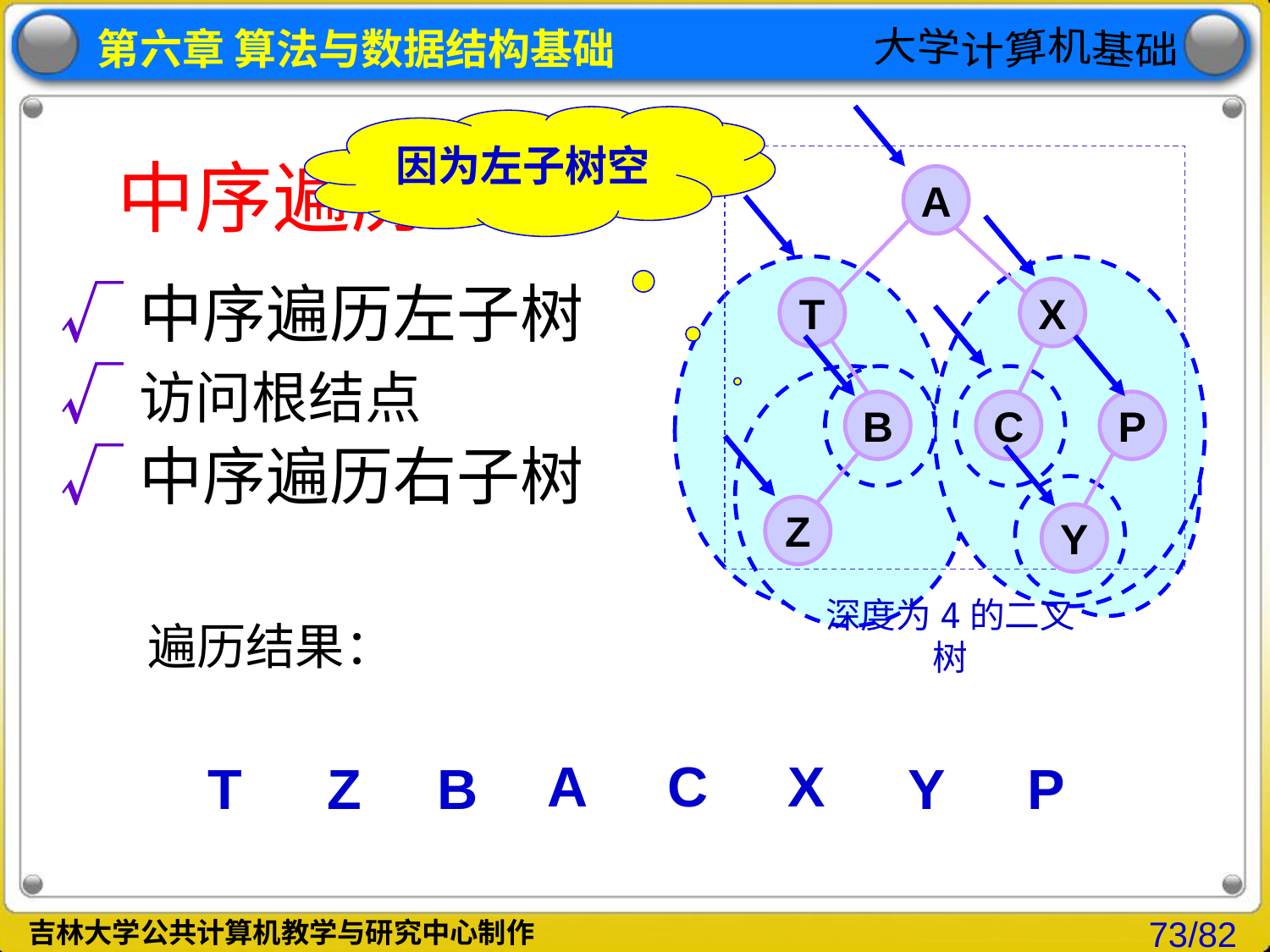

因为左子树空

# 中序遍历

A

T
X

B
C
P

Z
Y
深度为4的二叉树

 √中序遍历左子树
 √访问根结点
 √中序遍历右子树

遍历结果：
A
C
X
T
Z
B
Y
P
73/82